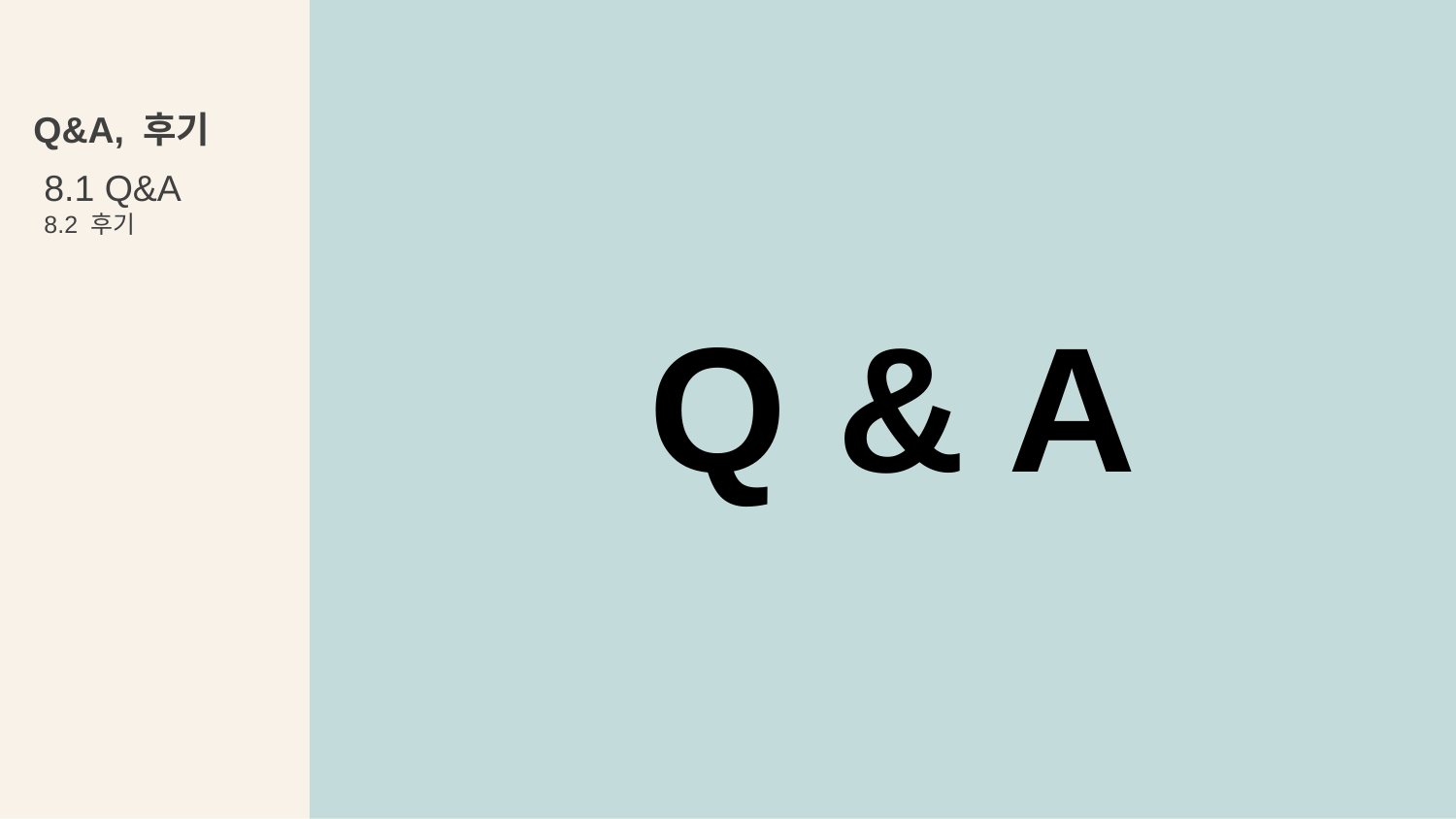

Q&A, 후기
8.1 Q&A
8.2 후기
Q & A